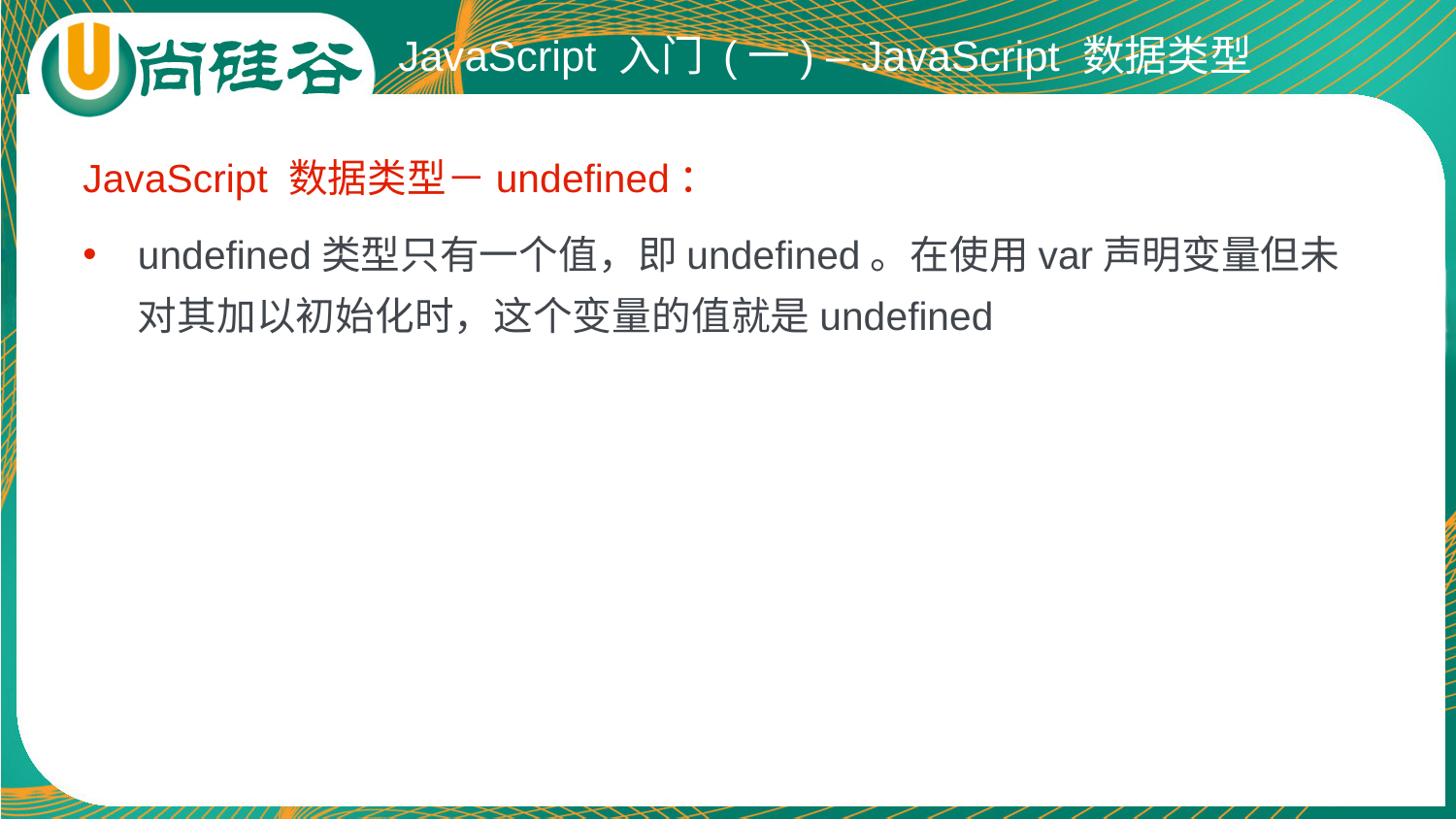

# JavaScript 入门 (一) – JavaScript 数据类型
JavaScript 数据类型－undefined：
undefined类型只有一个值，即undefined。在使用var声明变量但未对其加以初始化时，这个变量的值就是undefined